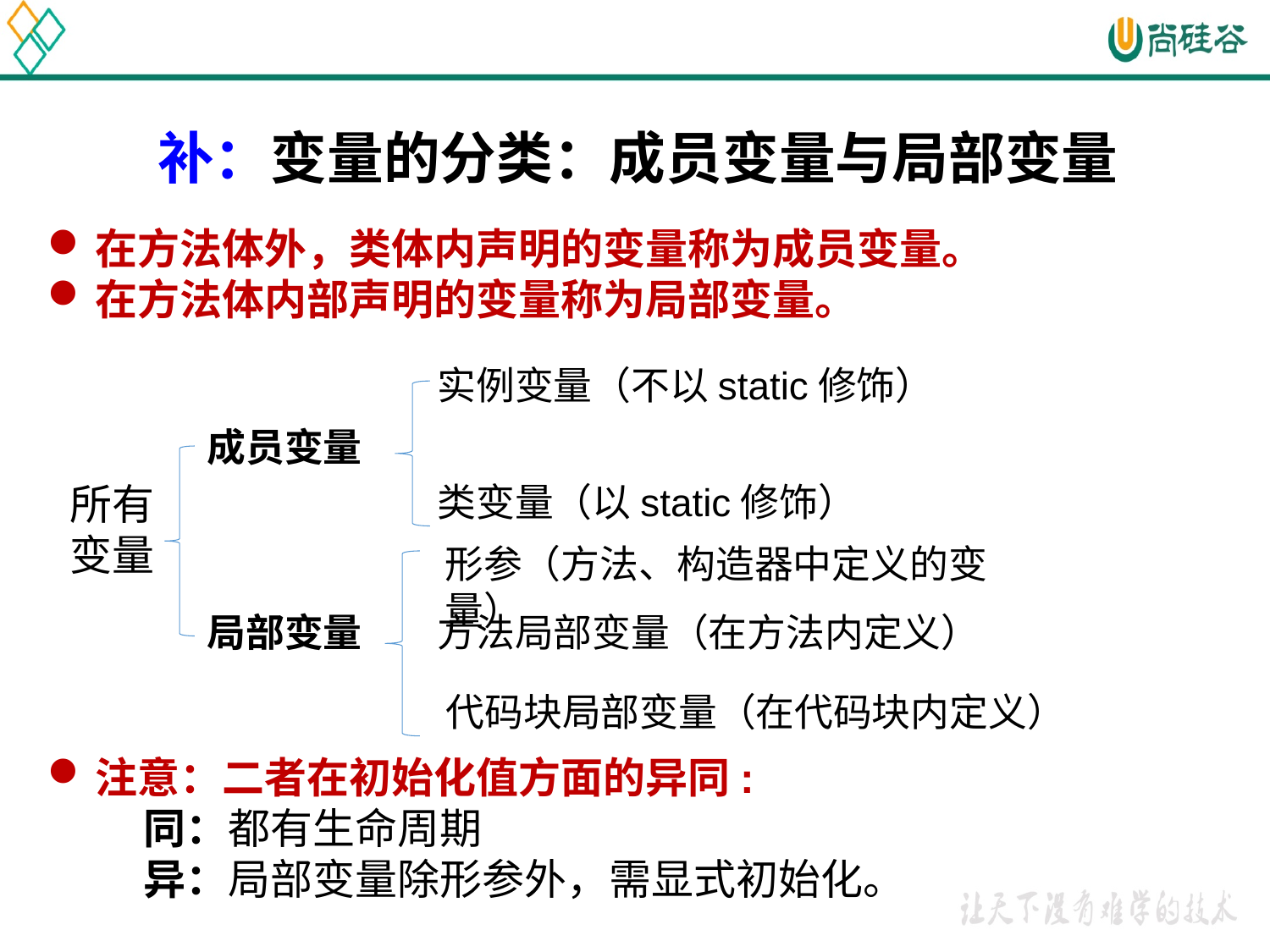

补：变量的分类：成员变量与局部变量
在方法体外，类体内声明的变量称为成员变量。
在方法体内部声明的变量称为局部变量。

注意：二者在初始化值方面的异同:
         同：都有生命周期
         异：局部变量除形参外，需显式初始化。
实例变量（不以static修饰）

成员变量

所有
变量
类变量（以static修饰）
形参（方法、构造器中定义的变量）

局部变量
方法局部变量（在方法内定义）
代码块局部变量（在代码块内定义）